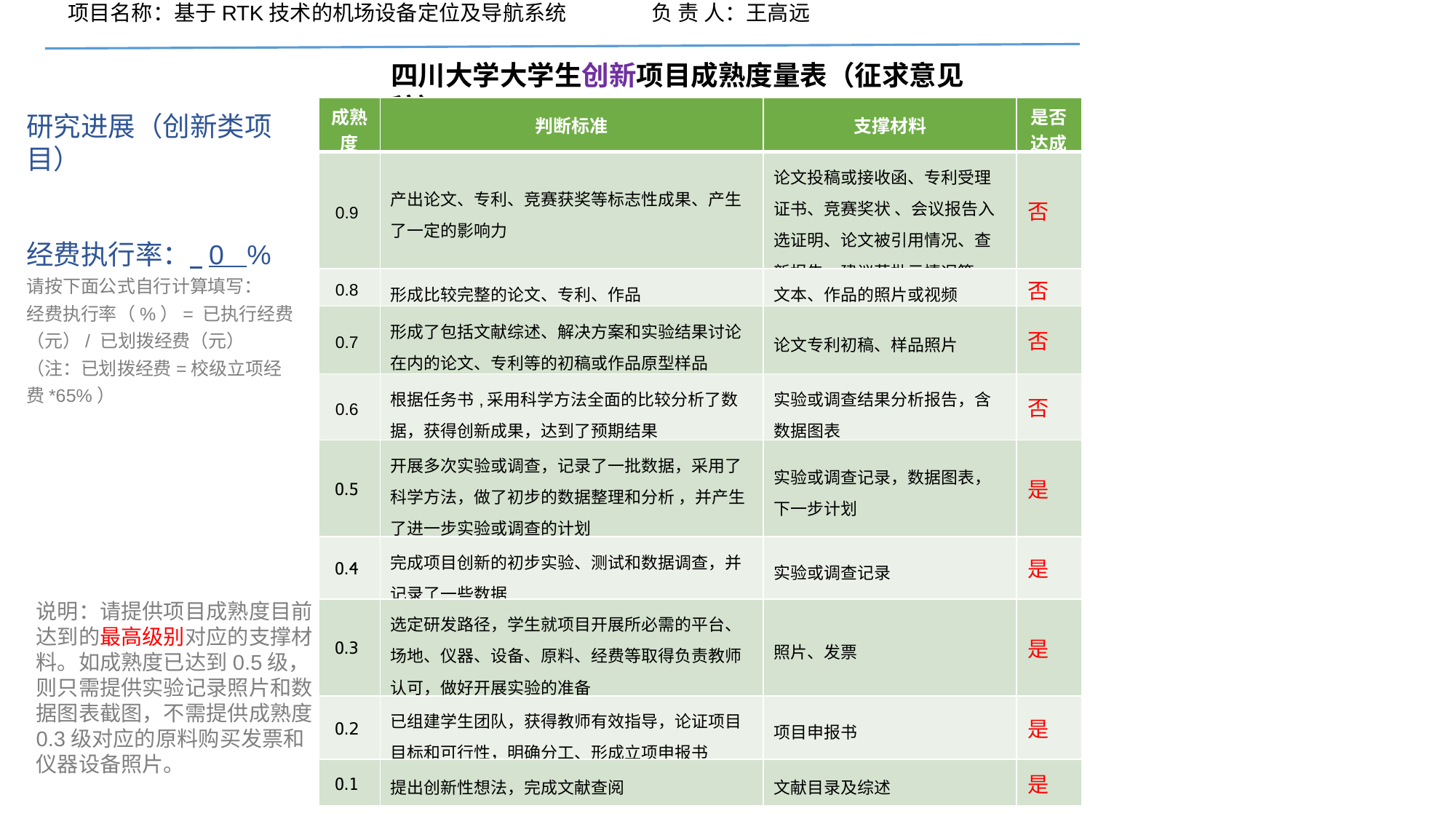

# 项目名称：基于RTK技术的机场设备定位及导航系统                  负 责 人：王高远
四川大学大学生创新项目成熟度量表（征求意见稿）
| 成熟度 | 判断标准 | 支撑材料 | 是否达成 |
| --- | --- | --- | --- |
| 0.9 | 产出论文、专利、竞赛获奖等标志性成果、产生了一定的影响力 | 论文投稿或接收函、专利受理证书、竞赛奖状 、会议报告入选证明、论文被引用情况、查新报告、建议获批示情况等 | 否 |
| 0.8 | 形成比较完整的论文、专利、作品 | 文本、作品的照片或视频 | 否 |
| 0.7 | 形成了包括文献综述、解决方案和实验结果讨论在内的论文、专利等的初稿或作品原型样品 | 论文专利初稿、样品照片 | 否 |
| 0.6 | 根据任务书,采用科学方法全面的比较分析了数据，获得创新成果，达到了预期结果 | 实验或调查结果分析报告，含数据图表 | 否 |
| 0.5 | 开展多次实验或调查，记录了一批数据，采用了科学方法，做了初步的数据整理和分析 ，并产生了进一步实验或调查的计划 | 实验或调查记录，数据图表，下一步计划 | 是 |
| 0.4 | 完成项目创新的初步实验、测试和数据调查，并记录了一些数据 | 实验或调查记录 | 是 |
| 0.3 | 选定研发路径，学生就项目开展所必需的平台、场地、仪器、设备、原料、经费等取得负责教师认可，做好开展实验的准备 | 照片、发票 | 是 |
| 0.2 | 已组建学生团队，获得教师有效指导，论证项目目标和可行性，明确分工、形成立项申报书 | 项目申报书 | 是 |
| 0.1 | 提出创新性想法，完成文献查阅 | 文献目录及综述 | 是 |
研究进展（创新类项目）
经费执行率：  0   %
请按下面公式自行计算填写：
经费执行率（%）= 已执行经费（元）/ 已划拨经费（元）
（注：已划拨经费=校级立项经费*65%）

说明：请提供项目成熟度目前达到的最高级别对应的支撑材料。如成熟度已达到0.5级，则只需提供实验记录照片和数据图表截图，不需提供成熟度0.3级对应的原料购买发票和仪器设备照片。